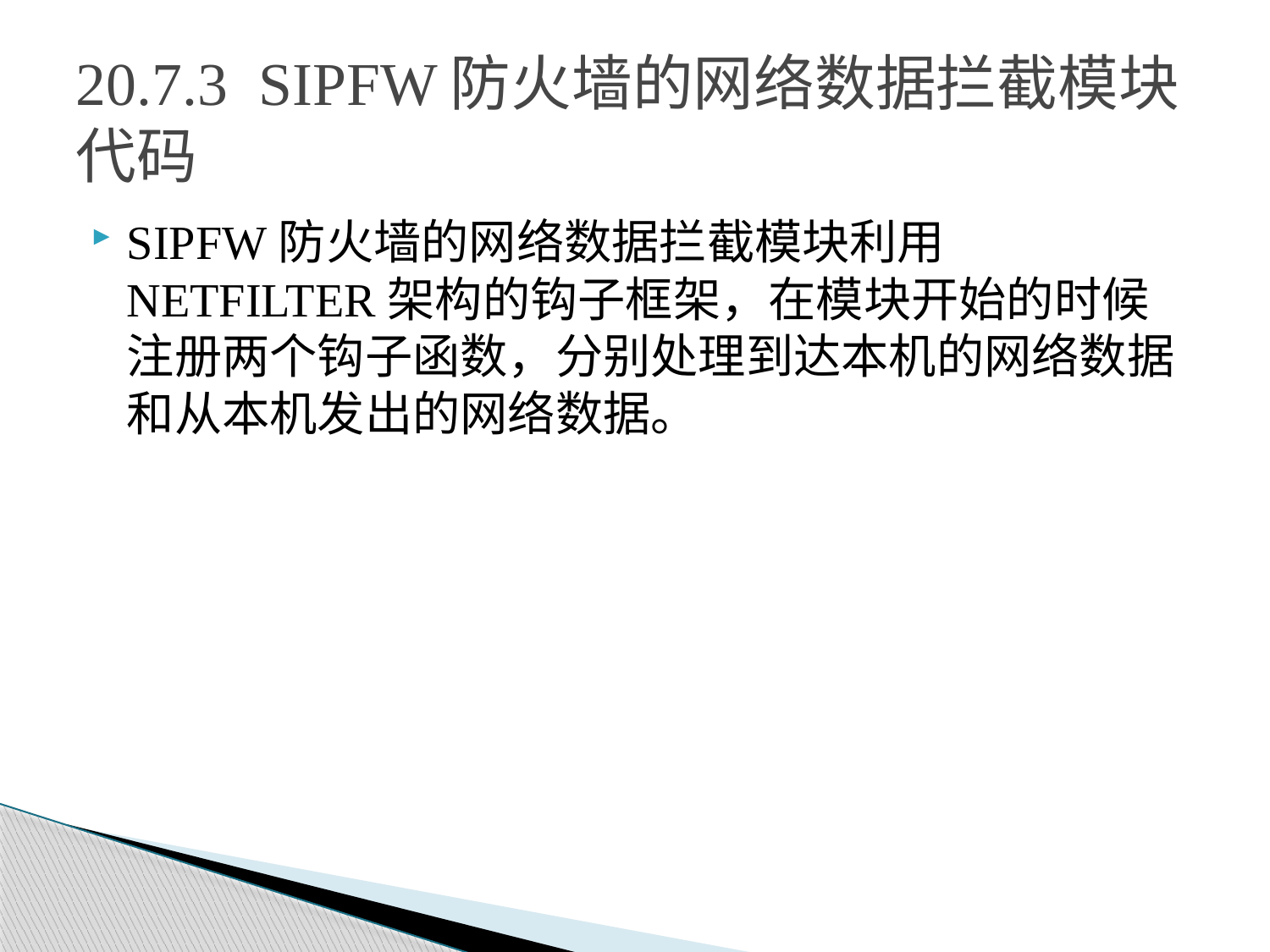

# 20.7.3  SIPFW防火墙的网络数据拦截模块代码
SIPFW防火墙的网络数据拦截模块利用NETFILTER架构的钩子框架，在模块开始的时候注册两个钩子函数，分别处理到达本机的网络数据和从本机发出的网络数据。